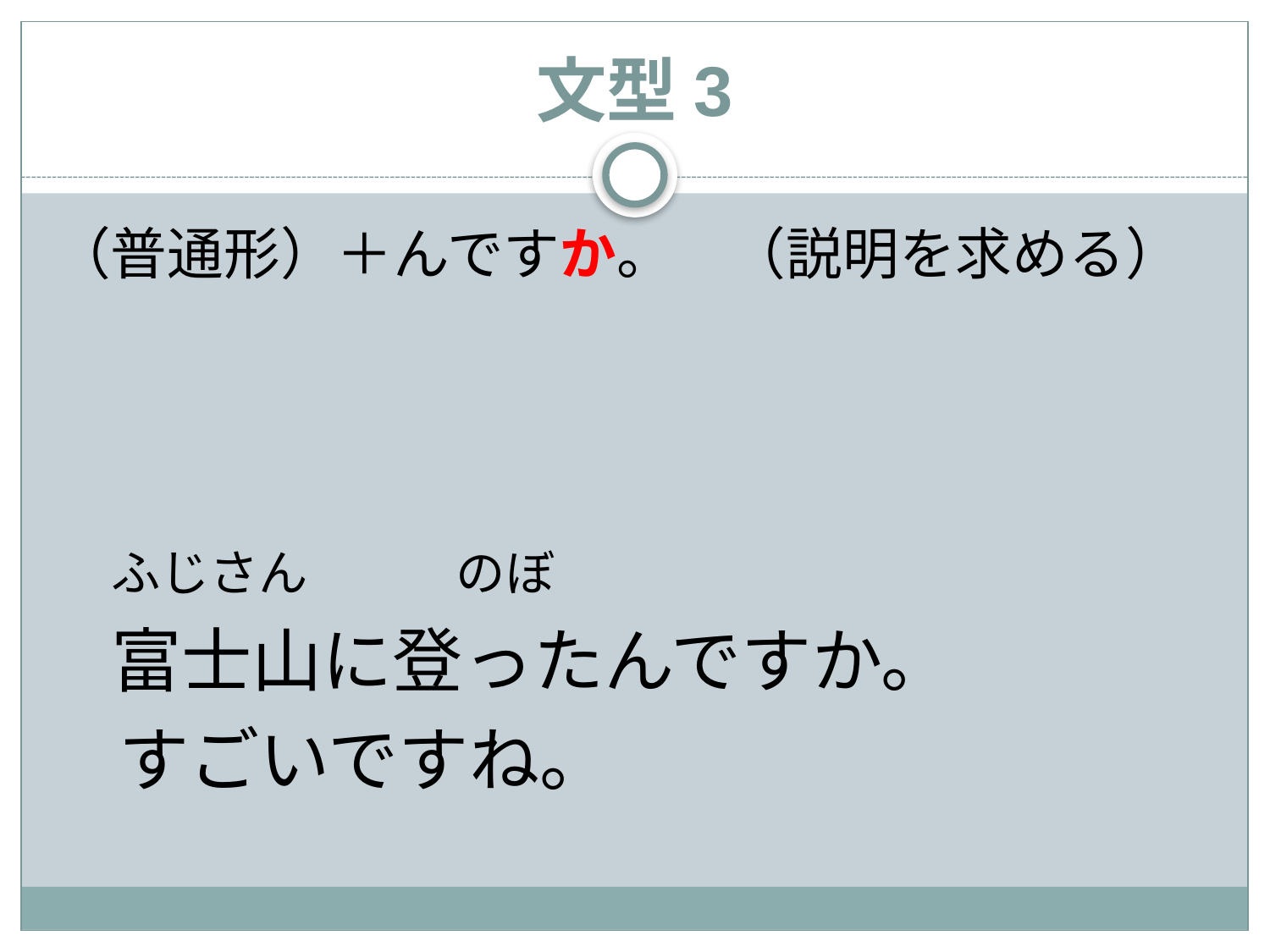

# 文型3
（普通形）＋んですか。　（説明を求める）

　ふじさん　　　のぼ
　富士山に登ったんですか。
   すごいですね。